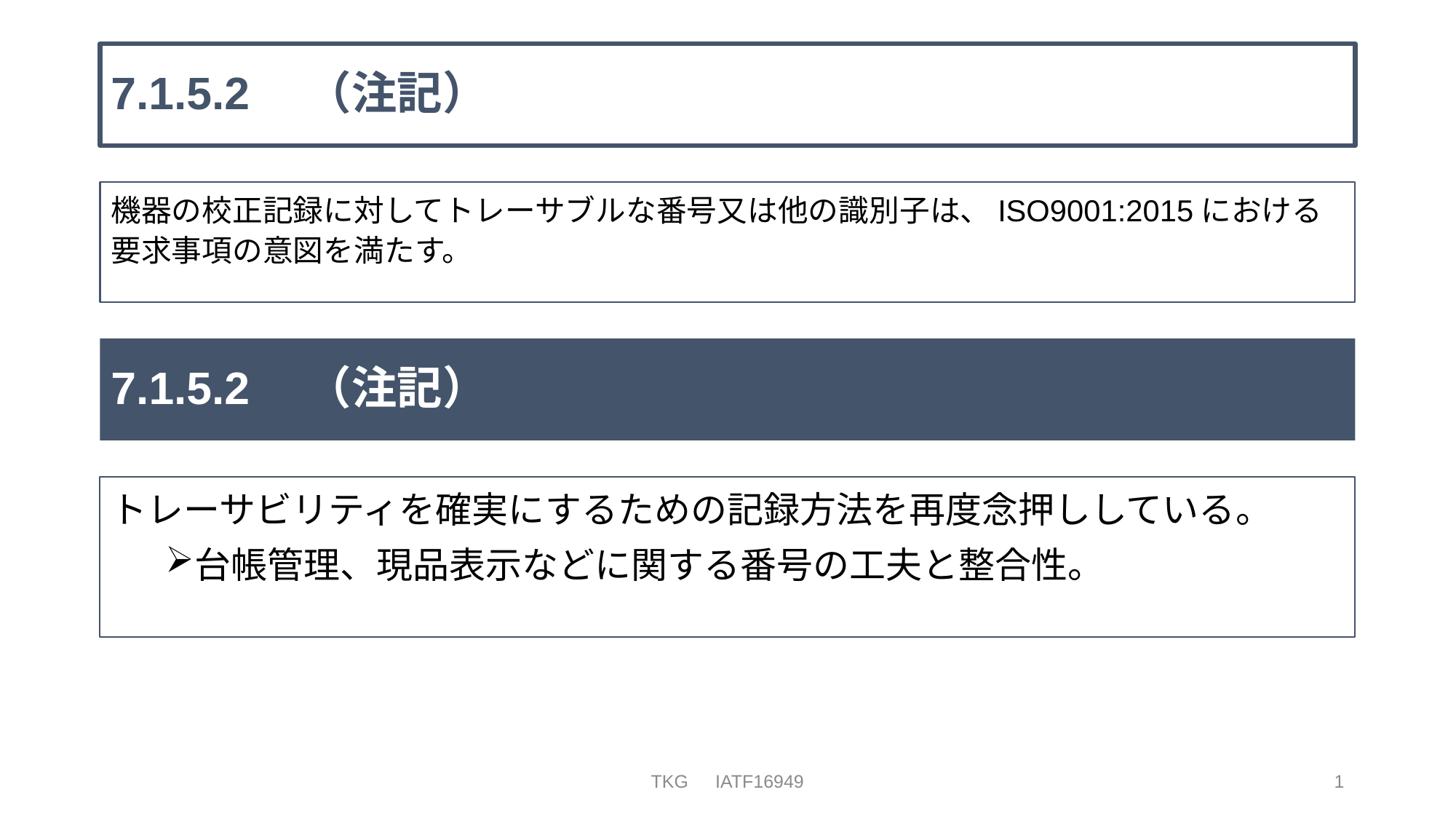

# 7.1.5.2　（注記）
機器の校正記録に対してトレーサブルな番号又は他の識別子は、ISO9001:2015における要求事項の意図を満たす。
7.1.5.2　（注記）
トレーサビリティを確実にするための記録方法を再度念押ししている。
台帳管理、現品表示などに関する番号の工夫と整合性。

TKG　IATF16949
1